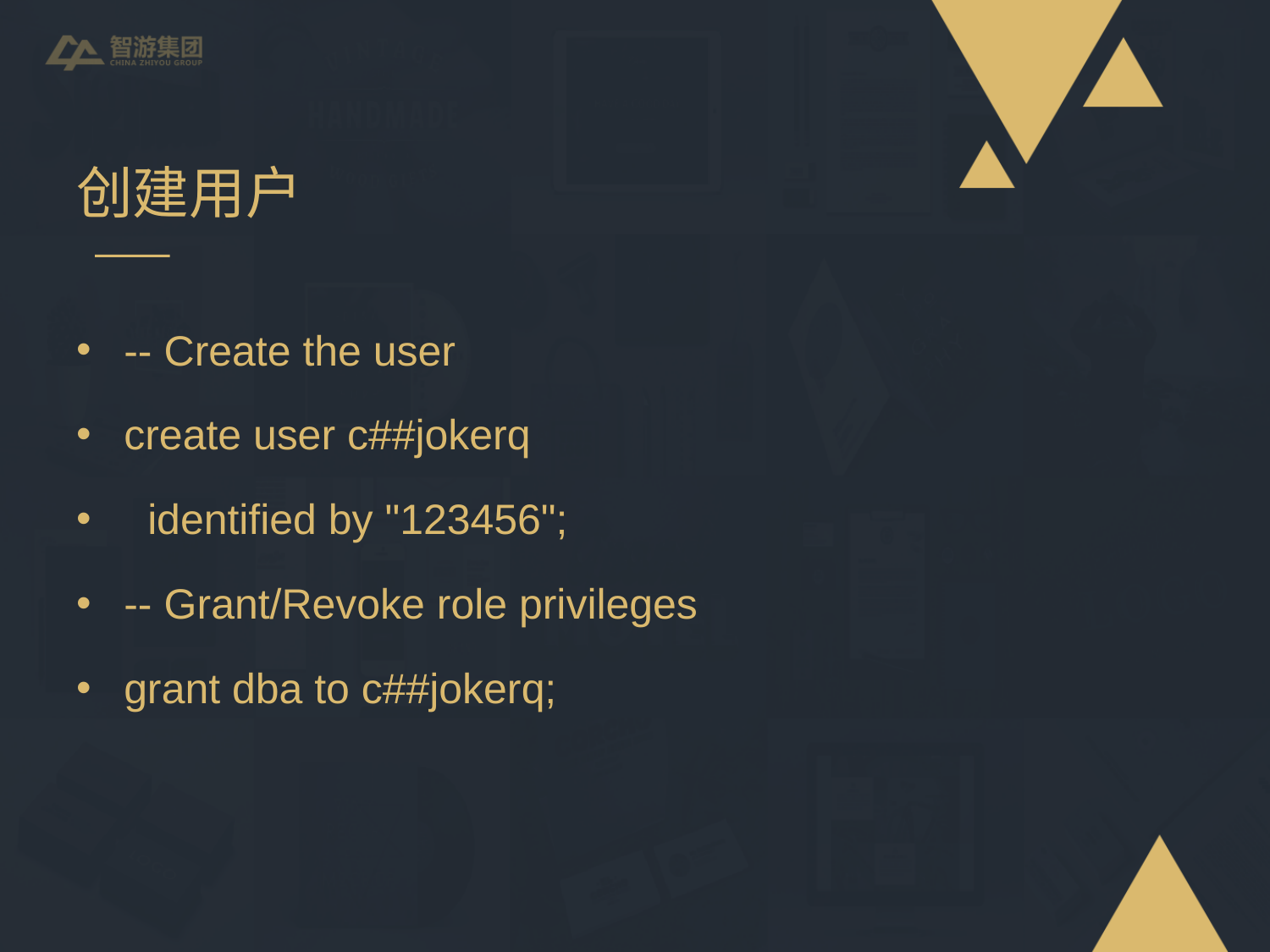

# 创建用户
-- Create the user
create user c##jokerq
  identified by "123456";
-- Grant/Revoke role privileges
grant dba to c##jokerq;